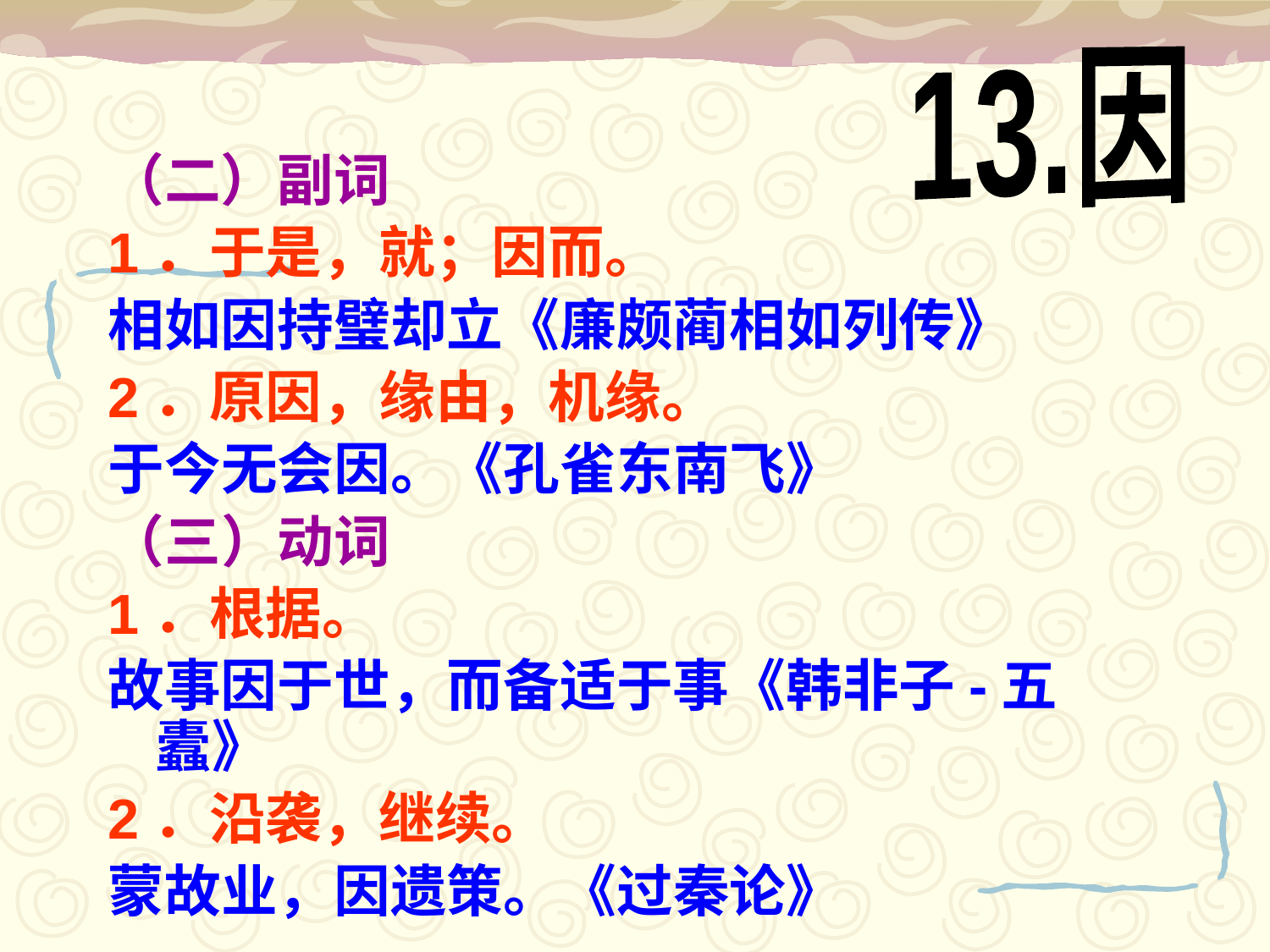

13.因
（二）副词
1．于是，就；因而。
相如因持璧却立《廉颇蔺相如列传》
2．原因，缘由，机缘。
于今无会因。《孔雀东南飞》
（三）动词
1．根据。
故事因于世，而备适于事《韩非子-五蠹》
2．沿袭，继续。
蒙故业，因遗策。《过秦论》